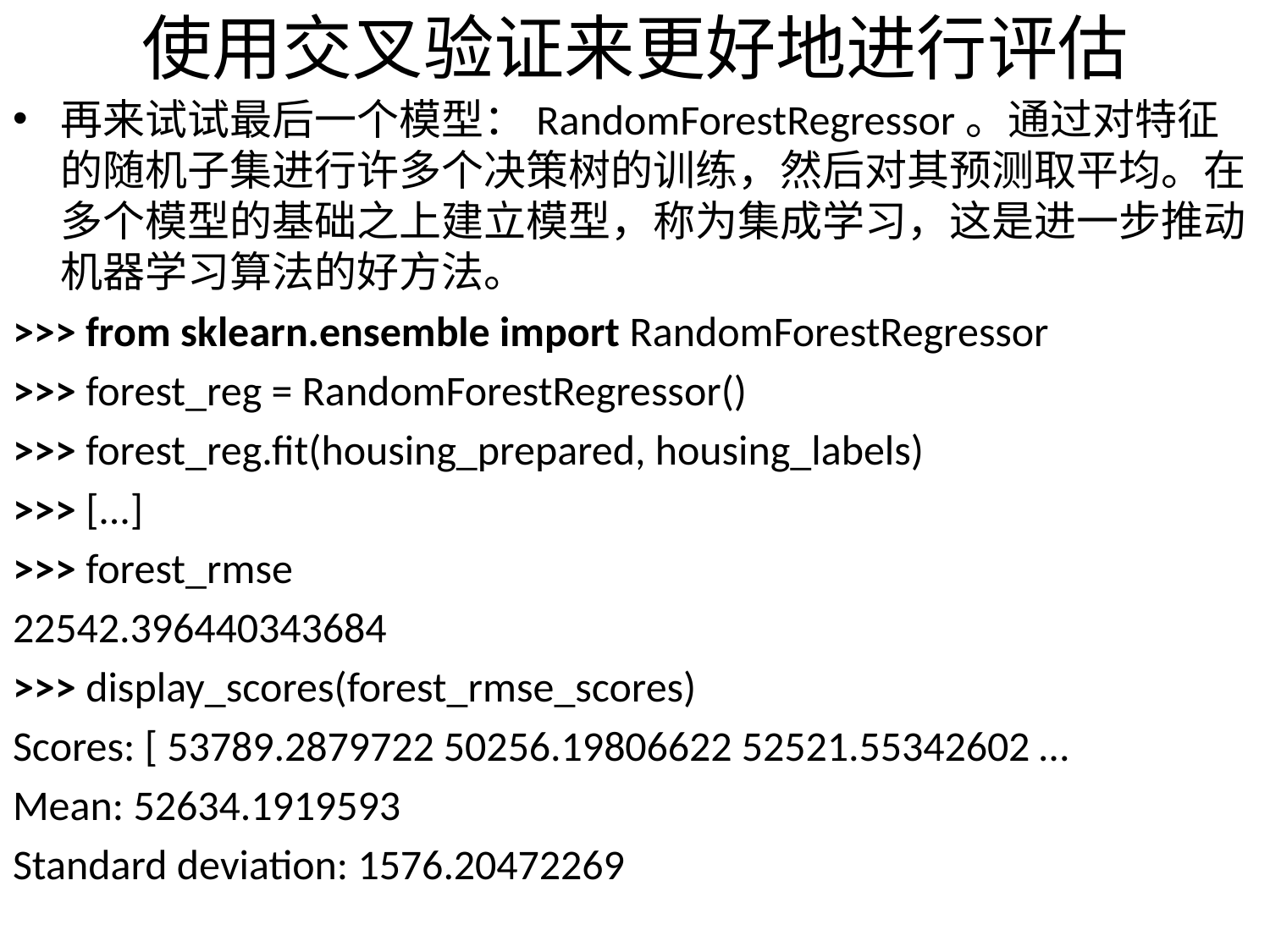

# 使用交叉验证来更好地进行评估
再来试试最后一个模型：RandomForestRegressor。通过对特征的随机子集进行许多个决策树的训练，然后对其预测取平均。在多个模型的基础之上建立模型，称为集成学习，这是进一步推动机器学习算法的好方法。
>>> from sklearn.ensemble import RandomForestRegressor
>>> forest_reg = RandomForestRegressor()
>>> forest_reg.fit(housing_prepared, housing_labels)
>>> [...]
>>> forest_rmse
22542.396440343684
>>> display_scores(forest_rmse_scores)
Scores: [ 53789.2879722 50256.19806622 52521.55342602 …
Mean: 52634.1919593
Standard deviation: 1576.20472269